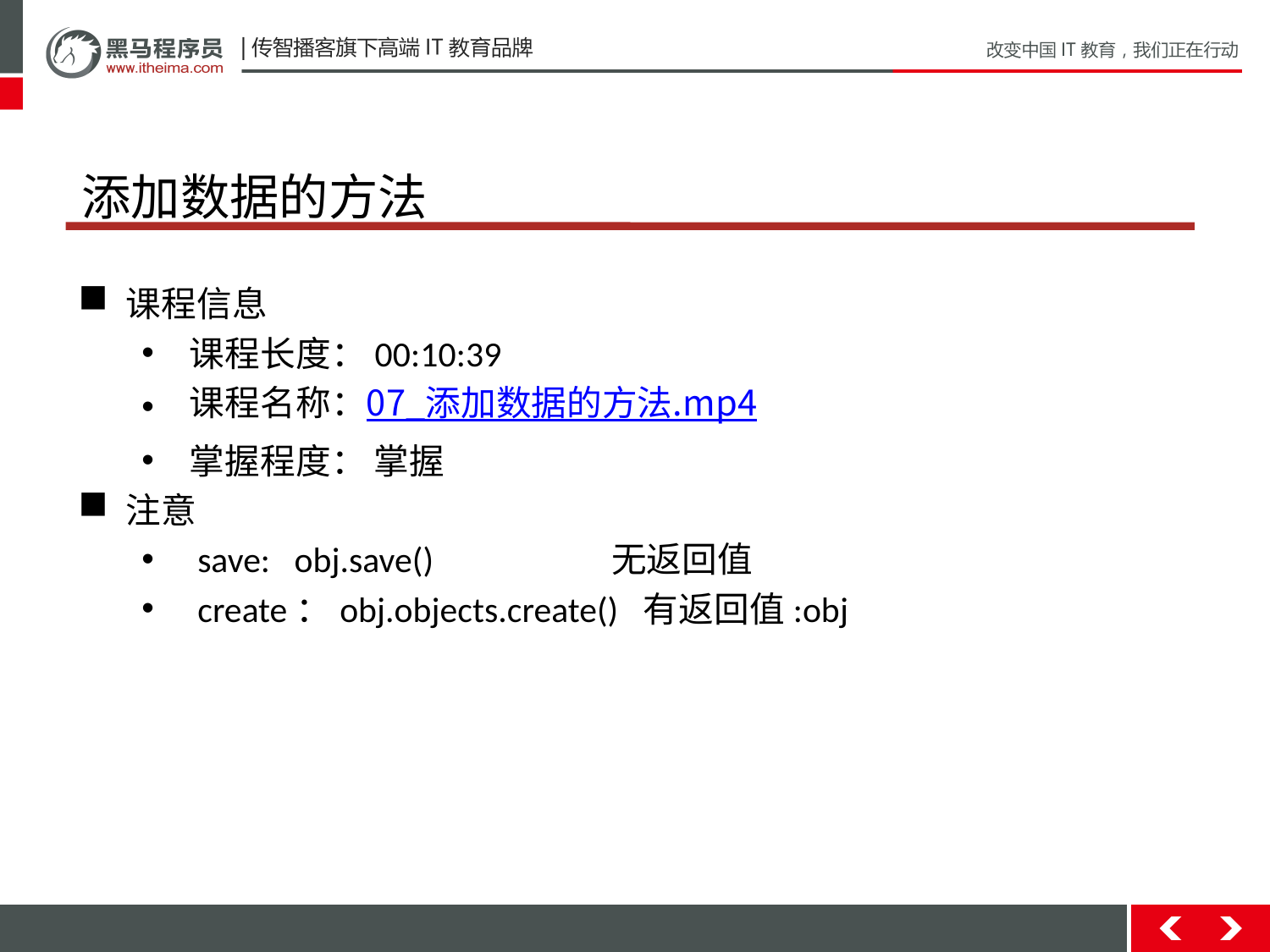

# 添加数据的方法

课程信息
课程长度：00:10:39
课程名称：07_添加数据的方法.mp4
掌握程度： 掌握
注意
 save:   obj.save()                     无返回值
 create：obj.objects.create()  有返回值:obj